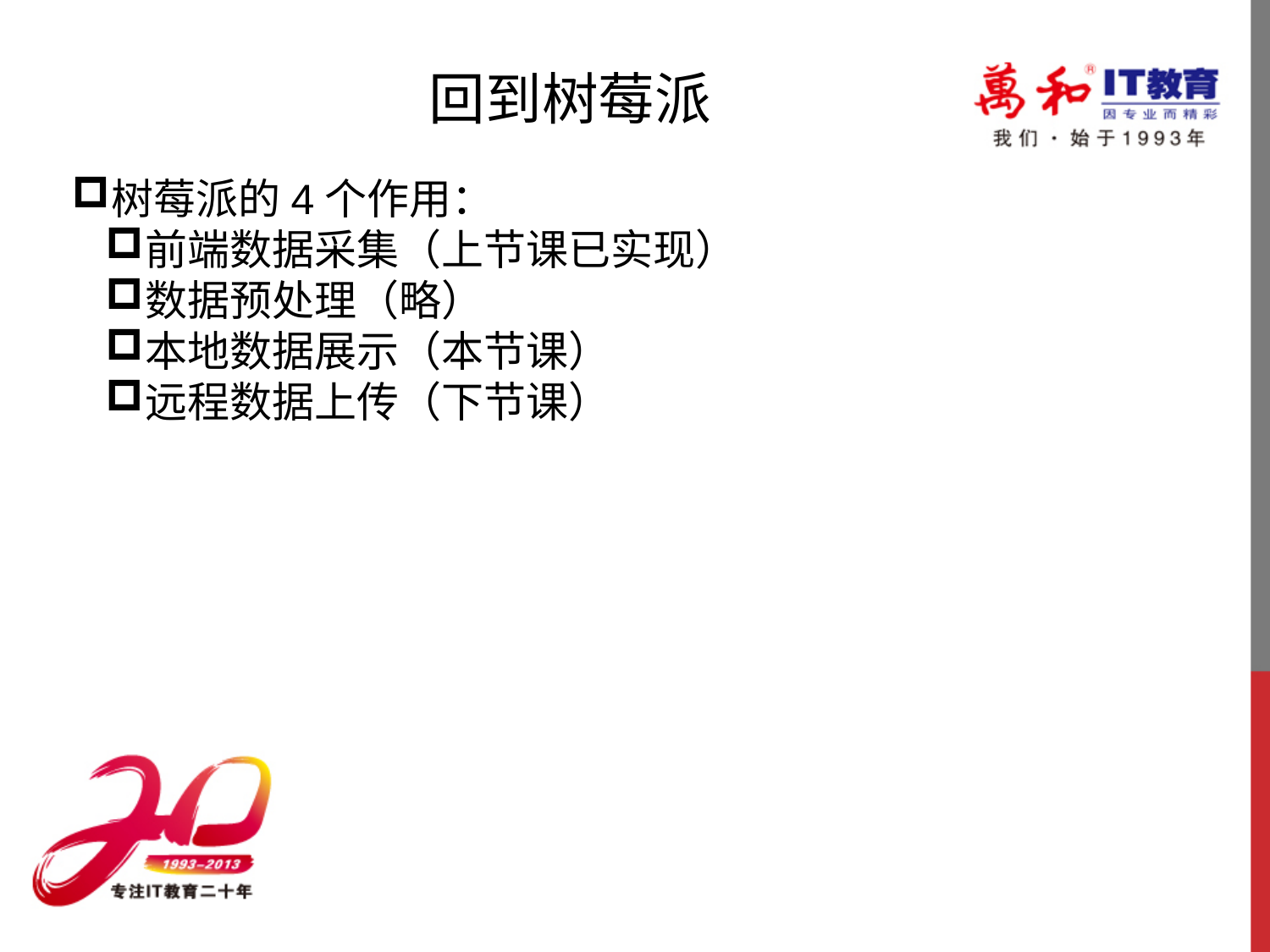

回到树莓派
树莓派的4个作用：
前端数据采集（上节课已实现）
数据预处理（略）
本地数据展示（本节课）
远程数据上传（下节课）